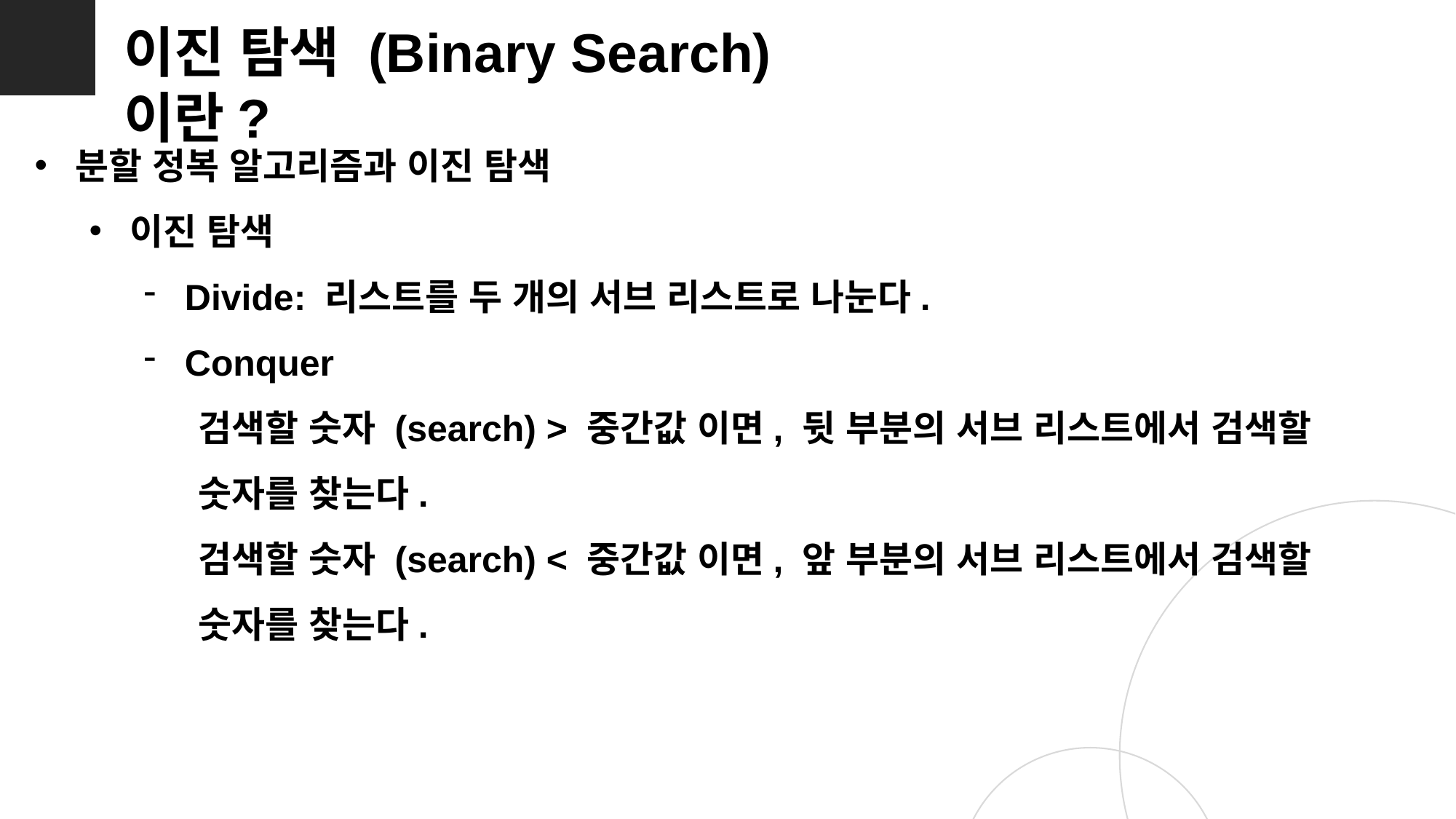

이진 탐색 (Binary Search) 이란?
분할 정복 알고리즘과 이진 탐색
이진 탐색
Divide: 리스트를 두 개의 서브 리스트로 나눈다.
Conquer
검색할 숫자 (search) > 중간값 이면, 뒷 부분의 서브 리스트에서 검색할 숫자를 찾는다.
검색할 숫자 (search) < 중간값 이면, 앞 부분의 서브 리스트에서 검색할 숫자를 찾는다.